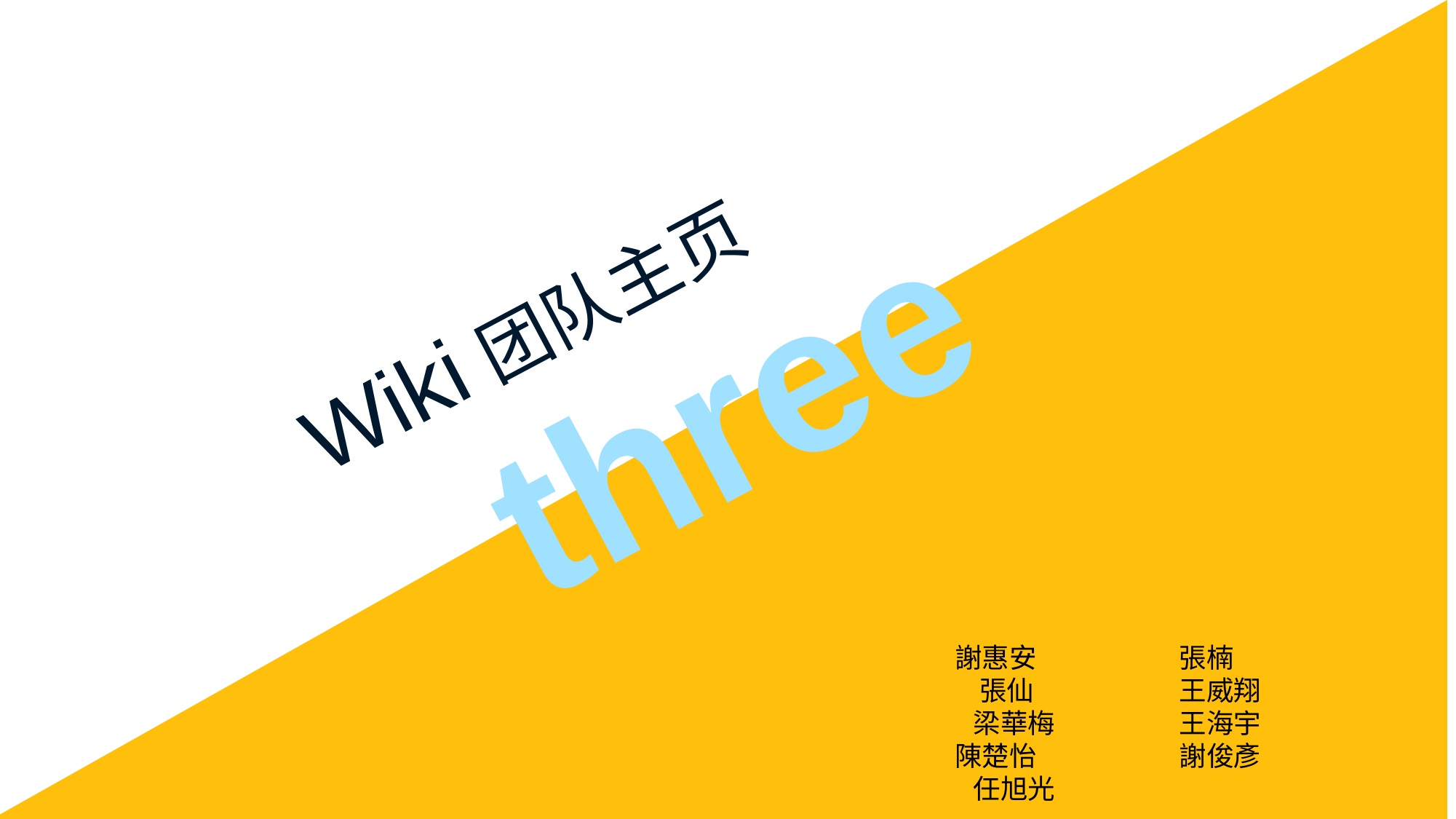

Wiki团队主页
three
謝惠安      	 張楠           張仙		 王威翔      梁華梅     	 王海宇
陳楚怡     	 謝俊彥      任旭光